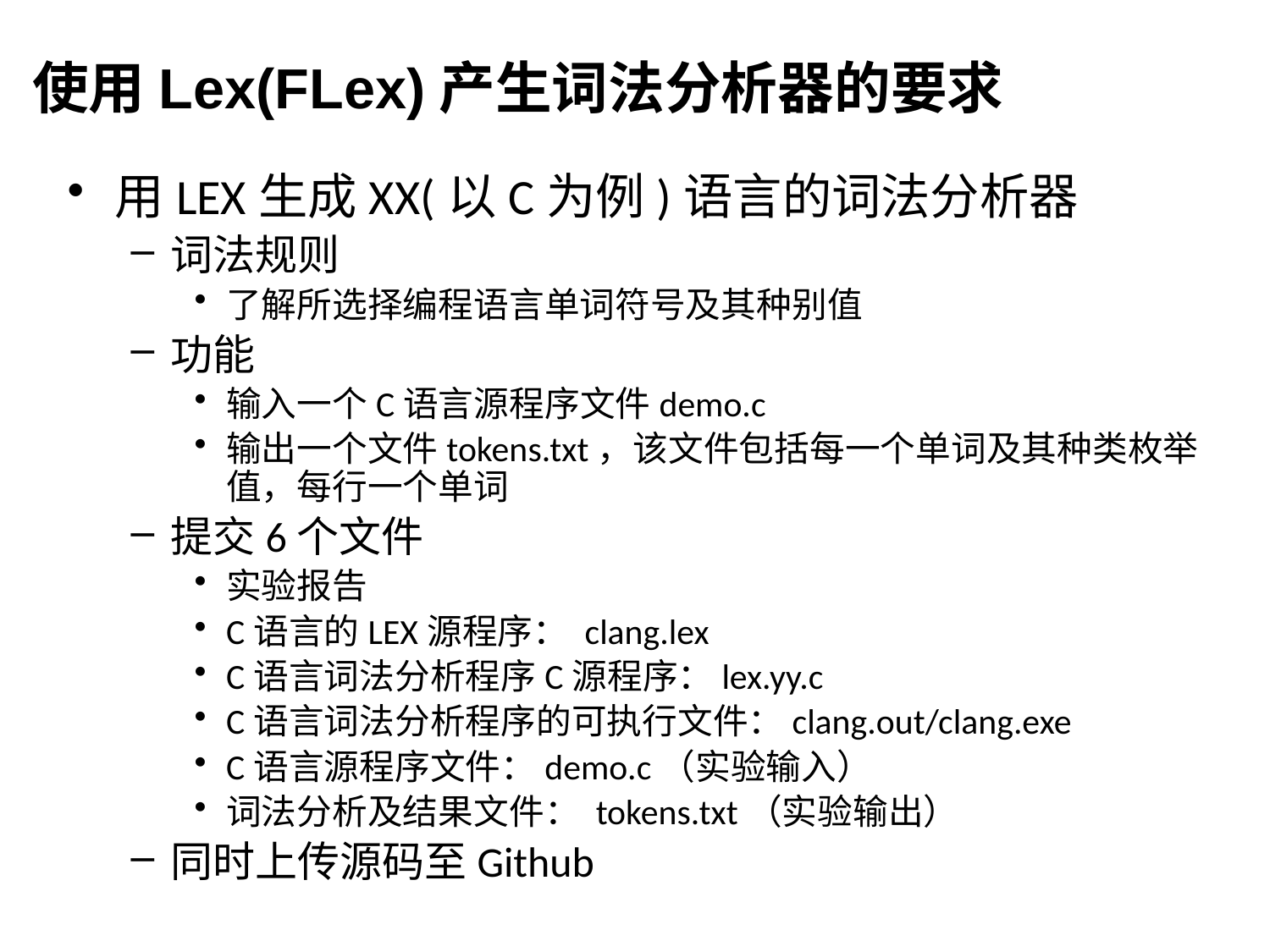

使用Lex(FLex)产生词法分析器的要求
用LEX生成XX(以C为例)语言的词法分析器
词法规则
了解所选择编程语言单词符号及其种别值
功能
输入一个C语言源程序文件demo.c
输出一个文件tokens.txt，该文件包括每一个单词及其种类枚举值，每行一个单词
提交6个文件
实验报告
C语言的LEX源程序： clang.lex
C语言词法分析程序C源程序：lex.yy.c
C语言词法分析程序的可执行文件：clang.out/clang.exe
C语言源程序文件：demo.c（实验输入）
词法分析及结果文件： tokens.txt（实验输出）
同时上传源码至Github